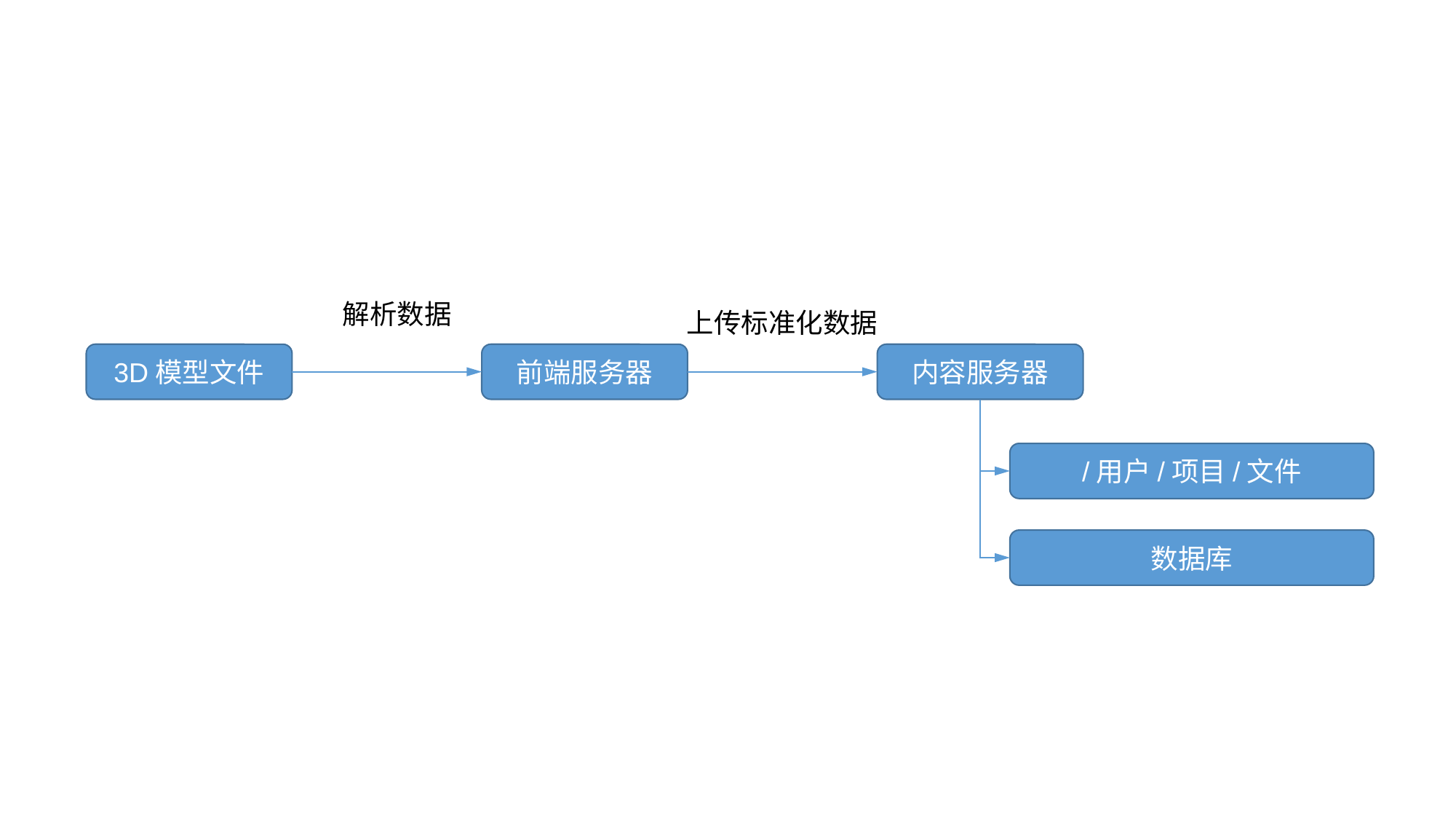

#
解析数据
上传标准化数据
3D模型文件
前端服务器
内容服务器
/用户/项目/文件
数据库